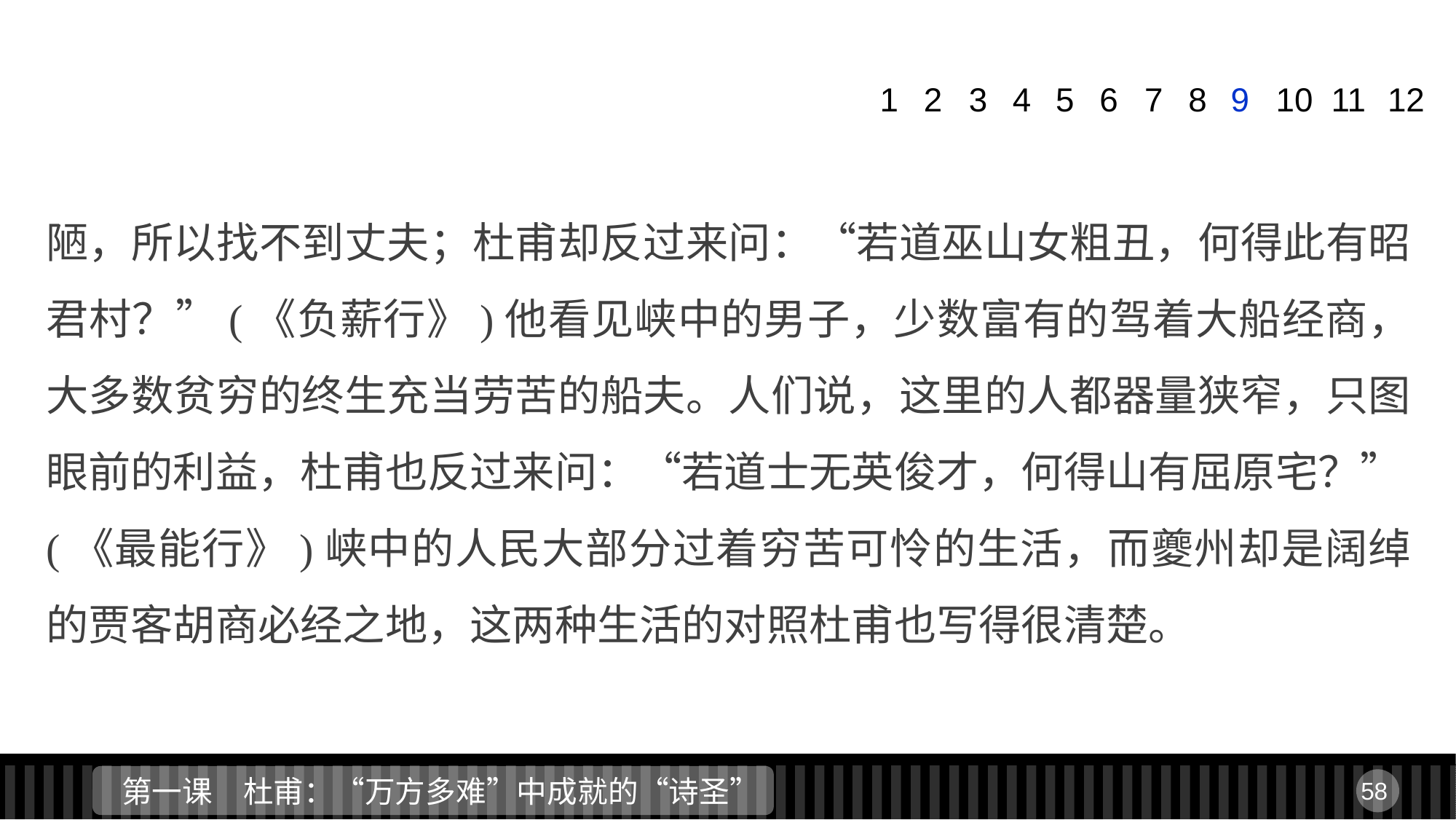

1
2
3
4
5
6
7
8
9
11
12
10
陋，所以找不到丈夫；杜甫却反过来问：“若道巫山女粗丑，何得此有昭君村？”(《负薪行》)他看见峡中的男子，少数富有的驾着大船经商，大多数贫穷的终生充当劳苦的船夫。人们说，这里的人都器量狭窄，只图眼前的利益，杜甫也反过来问：“若道士无英俊才，何得山有屈原宅？”(《最能行》)峡中的人民大部分过着穷苦可怜的生活，而夔州却是阔绰的贾客胡商必经之地，这两种生活的对照杜甫也写得很清楚。